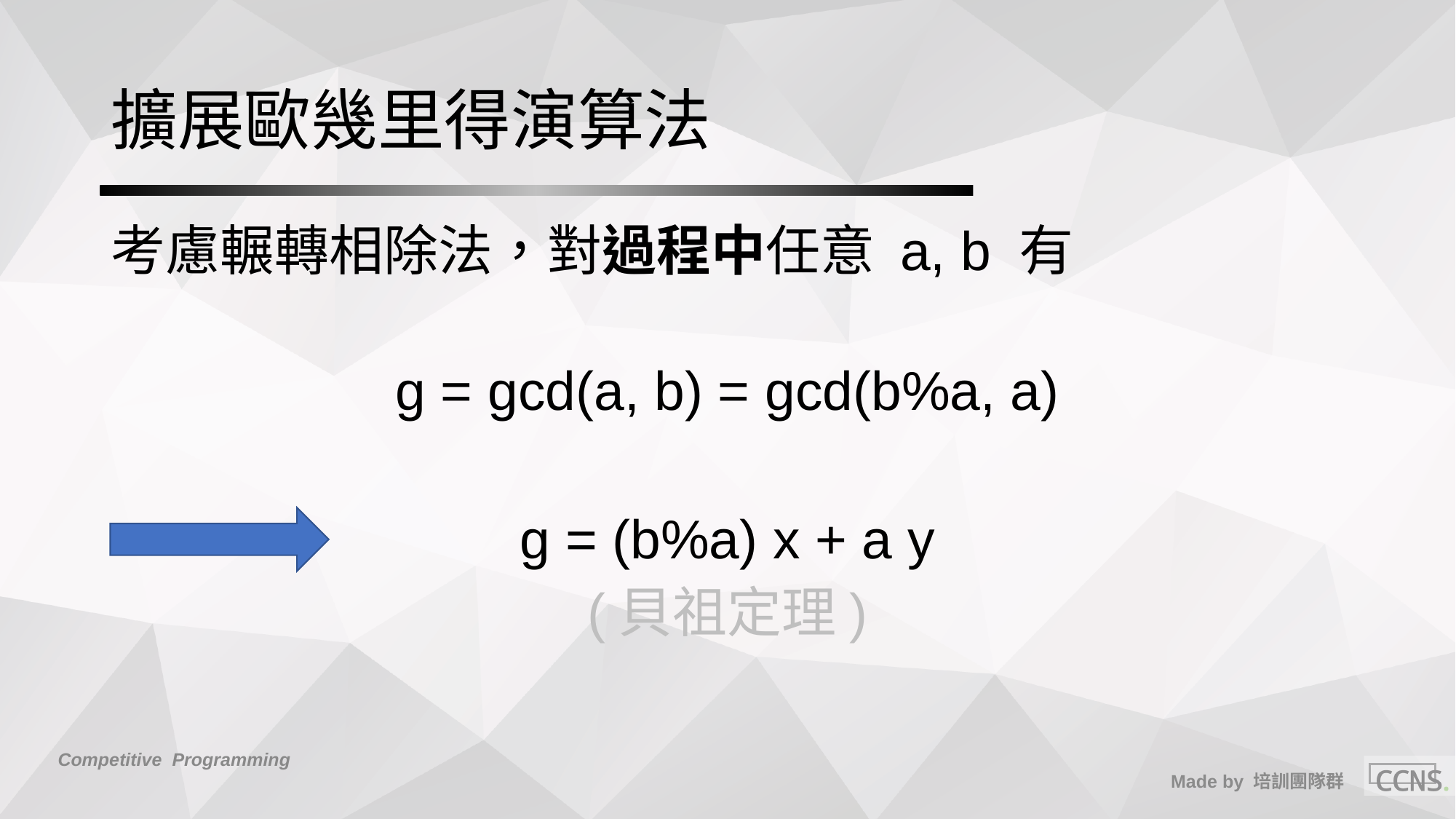

# 擴展歐幾里得演算法
考慮輾轉相除法，對過程中任意 a, b 有
g = gcd(a, b) = gcd(b%a, a)

g = (b%a) x + a y
(貝祖定理)